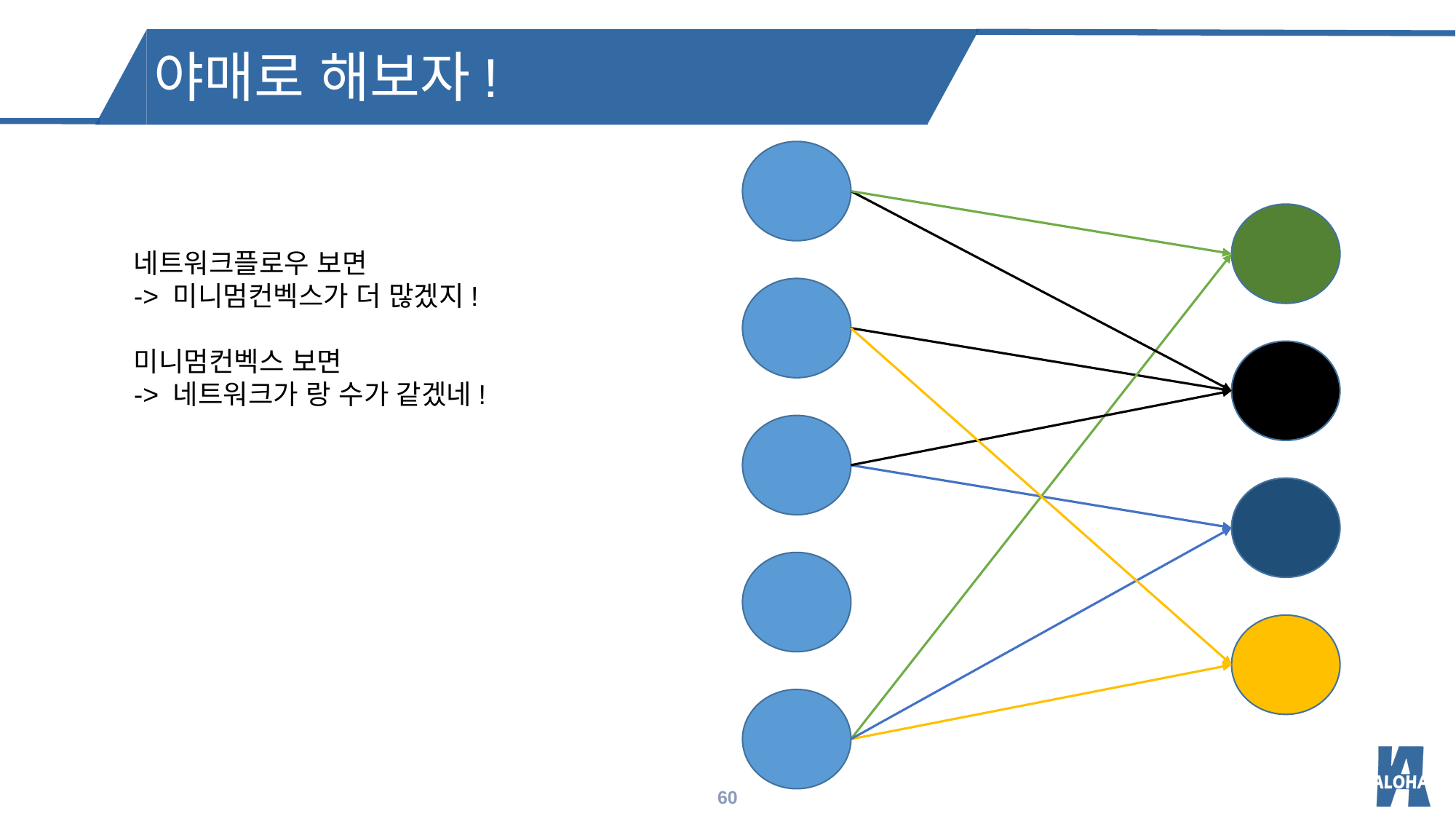

야매로 해보자!

네트워크플로우 보면
-> 미니멈컨벡스가 더 많겠지!

미니멈컨벡스 보면
-> 네트워크가 랑 수가 같겠네!
60